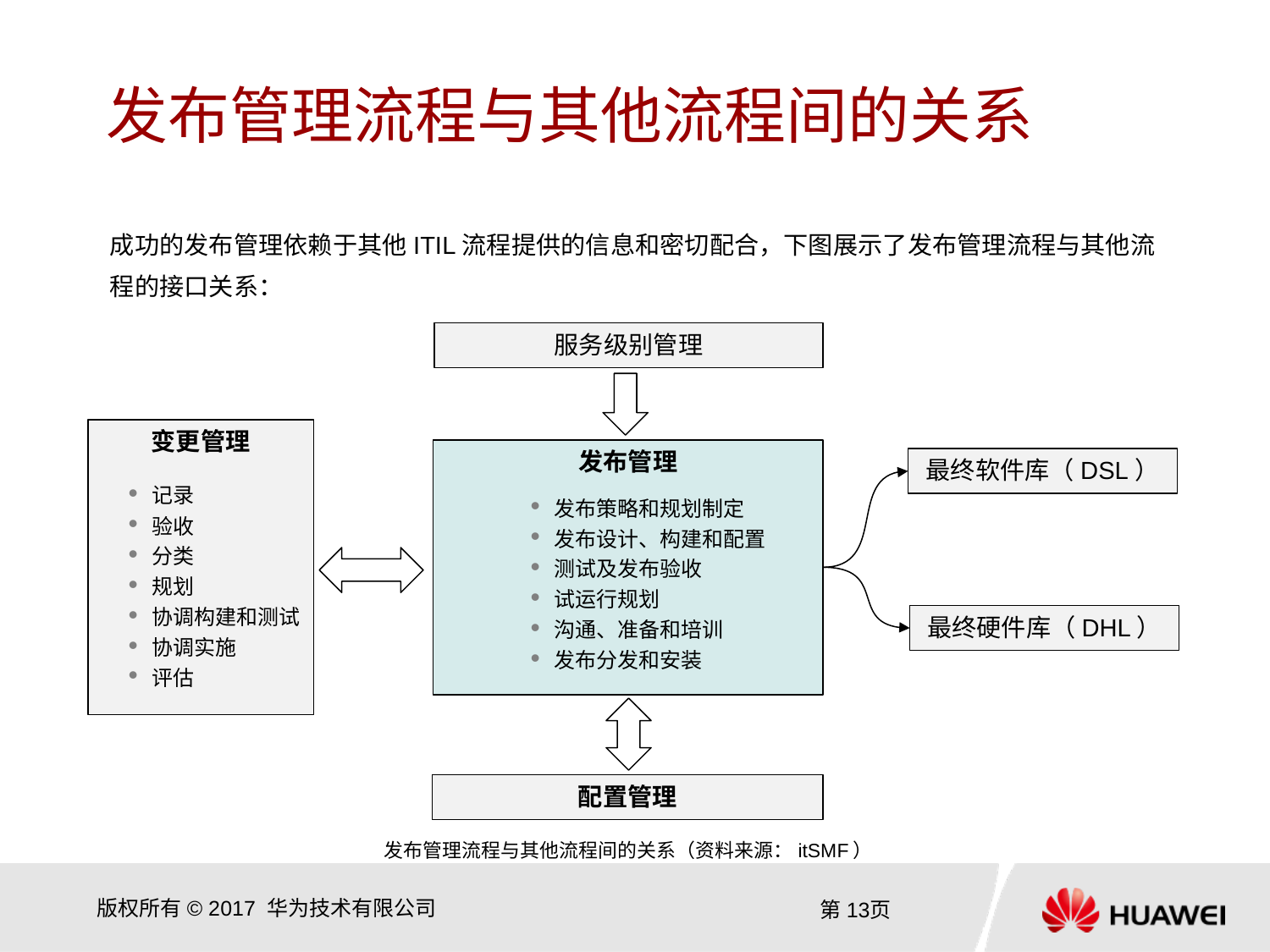

# 发布管理流程与其他流程间的关系
成功的发布管理依赖于其他ITIL流程提供的信息和密切配合，下图展示了发布管理流程与其他流程的接口关系：
服务级别管理

变更管理

发布管理

最终软件库（DSL）

记录
验收
分类
规划
协调构建和测试
协调实施
评估
发布策略和规划制定
发布设计、构建和配置
测试及发布验收
试运行规划
沟通、准备和培训
发布分发和安装

最终硬件库（DHL）

配置管理

发布管理流程与其他流程间的关系（资料来源：itSMF）